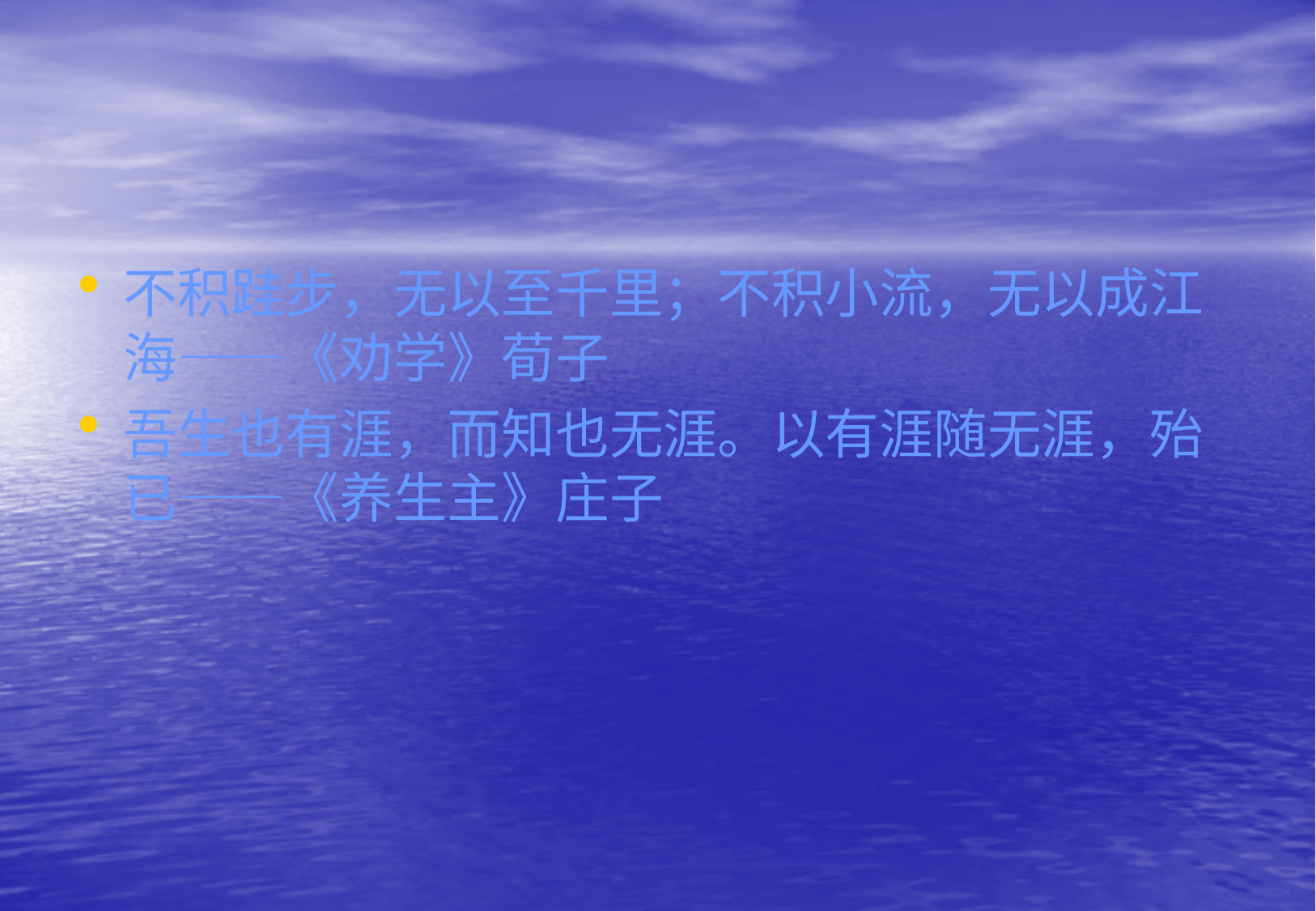

不积跬步，无以至千里；不积小流，无以成江海——《劝学》荀子
吾生也有涯，而知也无涯。以有涯随无涯，殆已——《养生主》庄子